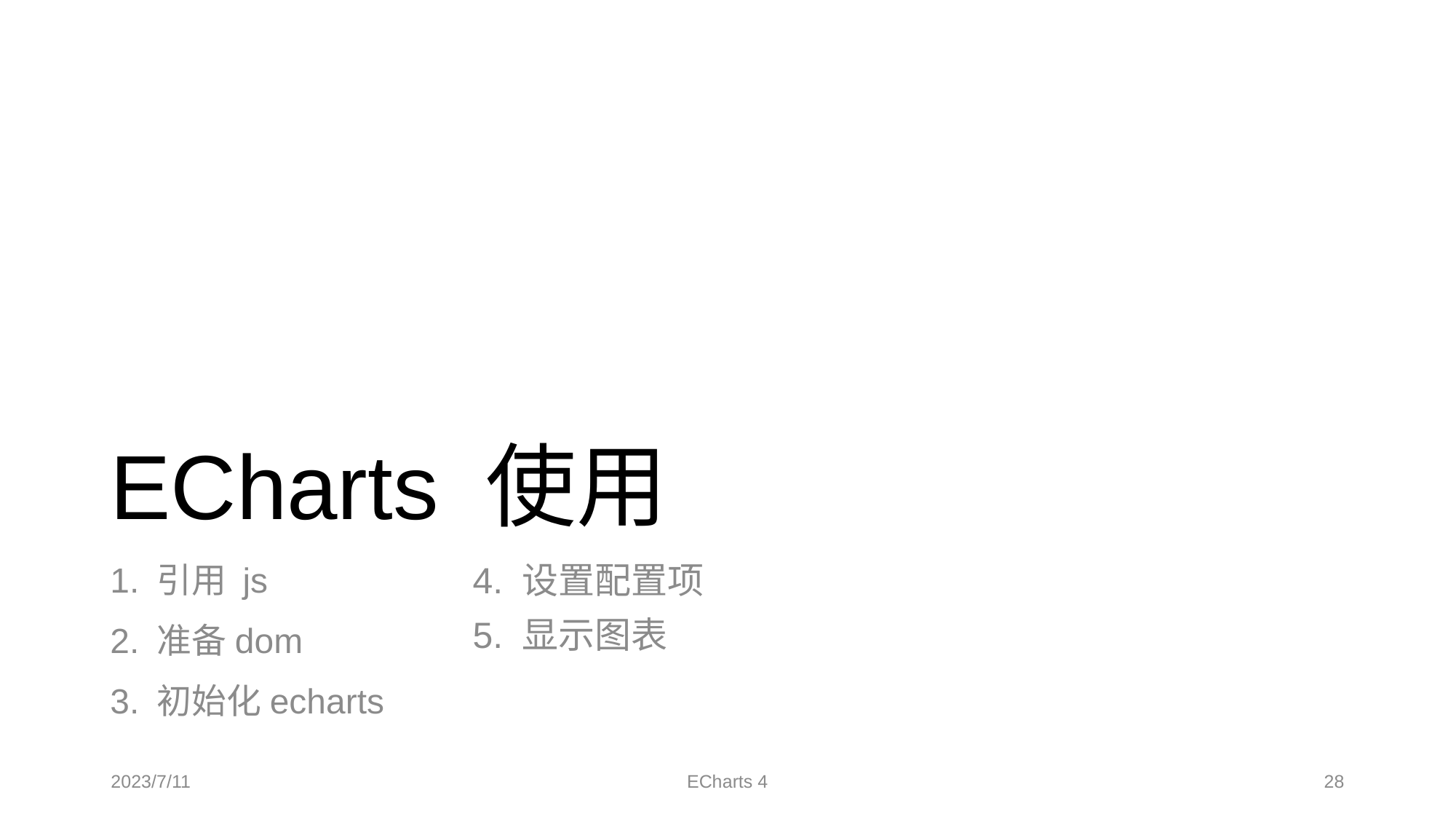

# ECharts 使用
1. 引用 js
2. 准备dom
3. 初始化echarts
4. 设置配置项
5. 显示图表
2023/7/11
ECharts 4
28